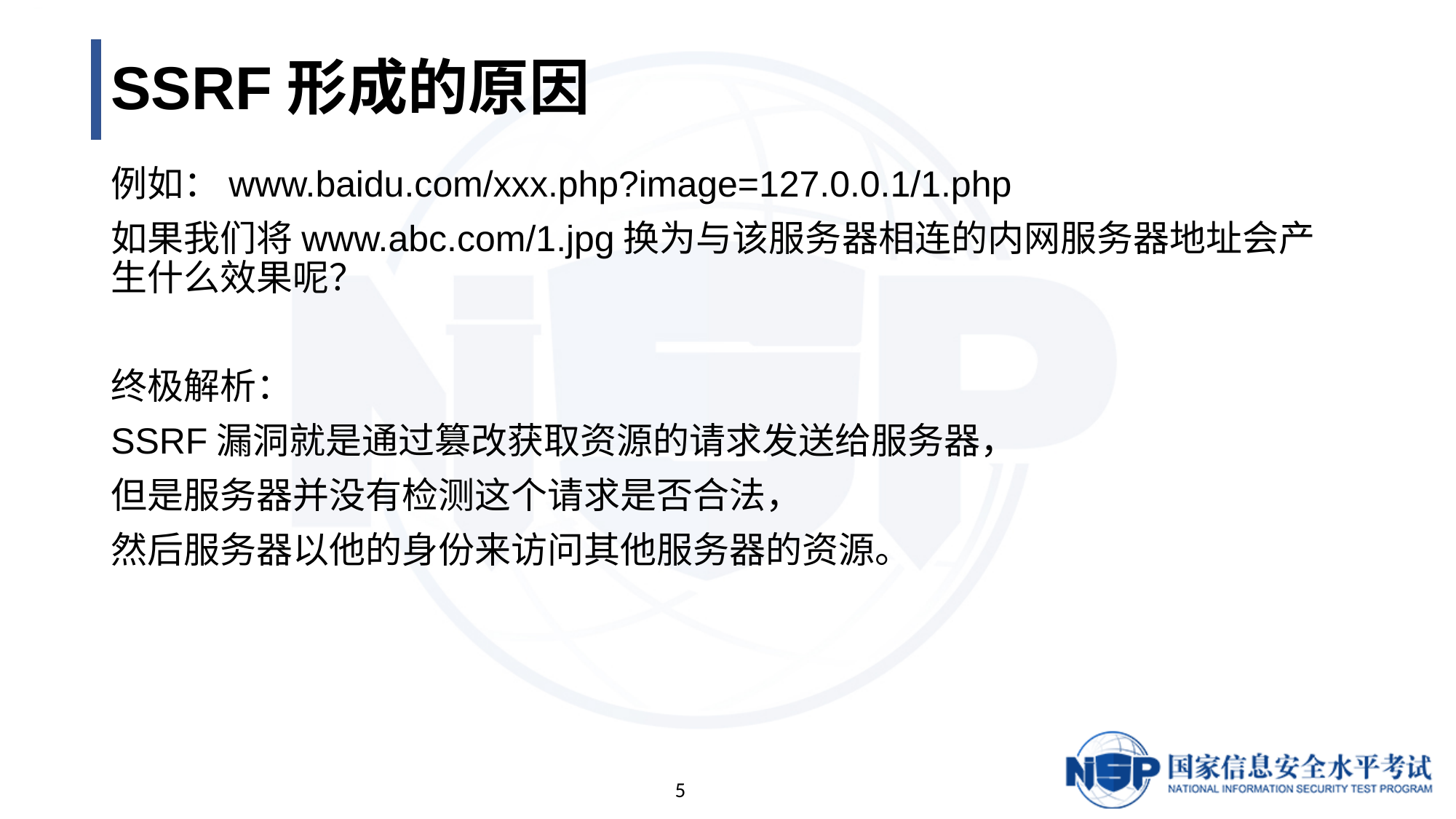

# SSRF形成的原因
例如：www.baidu.com/xxx.php?image=127.0.0.1/1.php
如果我们将www.abc.com/1.jpg换为与该服务器相连的内网服务器地址会产生什么效果呢？

终极解析：
SSRF漏洞就是通过篡改获取资源的请求发送给服务器，
但是服务器并没有检测这个请求是否合法，
然后服务器以他的身份来访问其他服务器的资源。